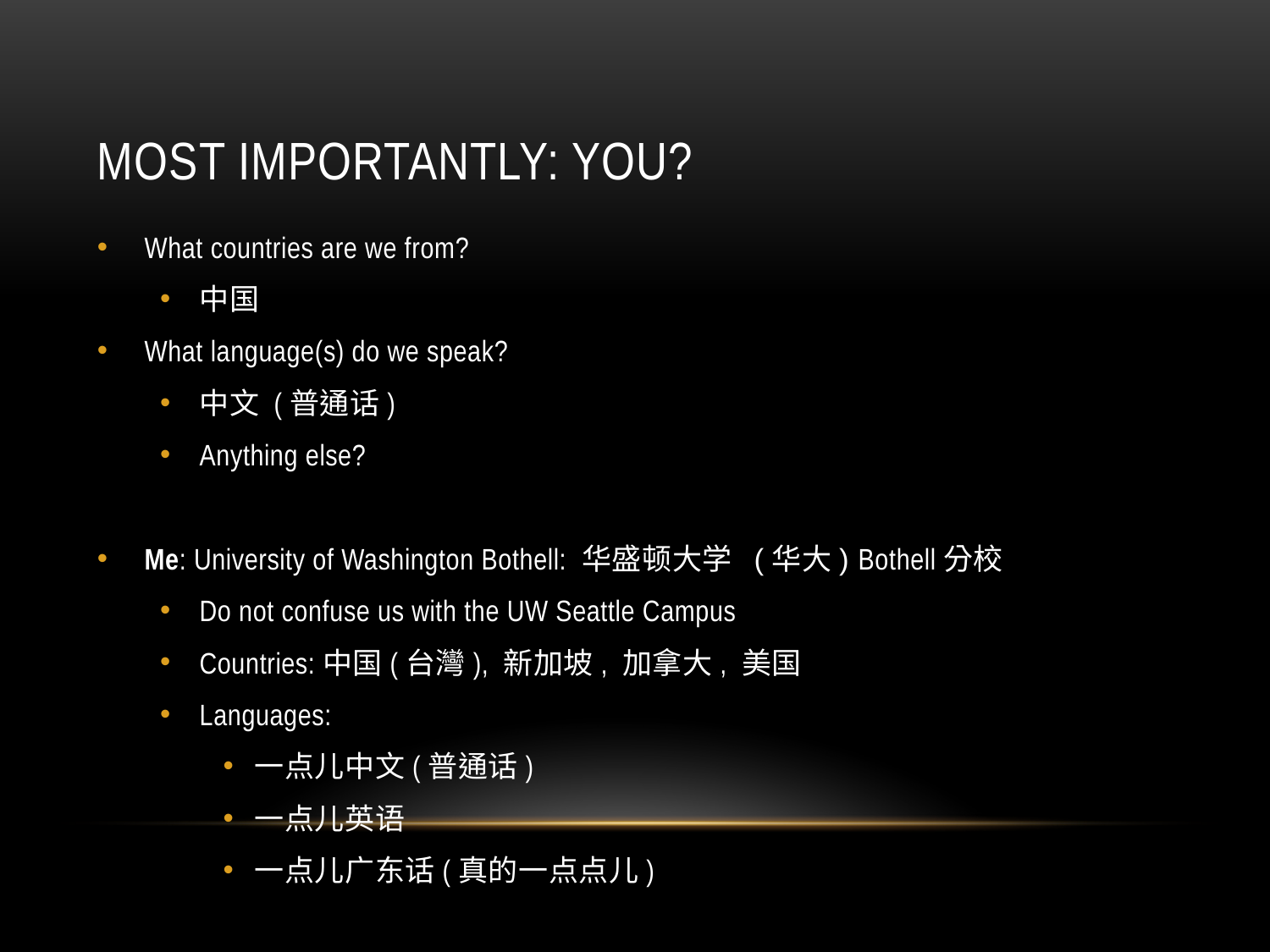

# Most Importantly: You?
What countries are we from?
中国
What language(s) do we speak?
中文 (普通话)
Anything else?

Me: University of Washington Bothell: 华盛顿大学  (华大) Bothell分校
Do not confuse us with the UW Seattle Campus
Countries:中国(台灣), 新加坡, 加拿大, 美国
Languages:
一点儿中文(普通话)
一点儿英语
一点儿广东话(真的一点点儿)